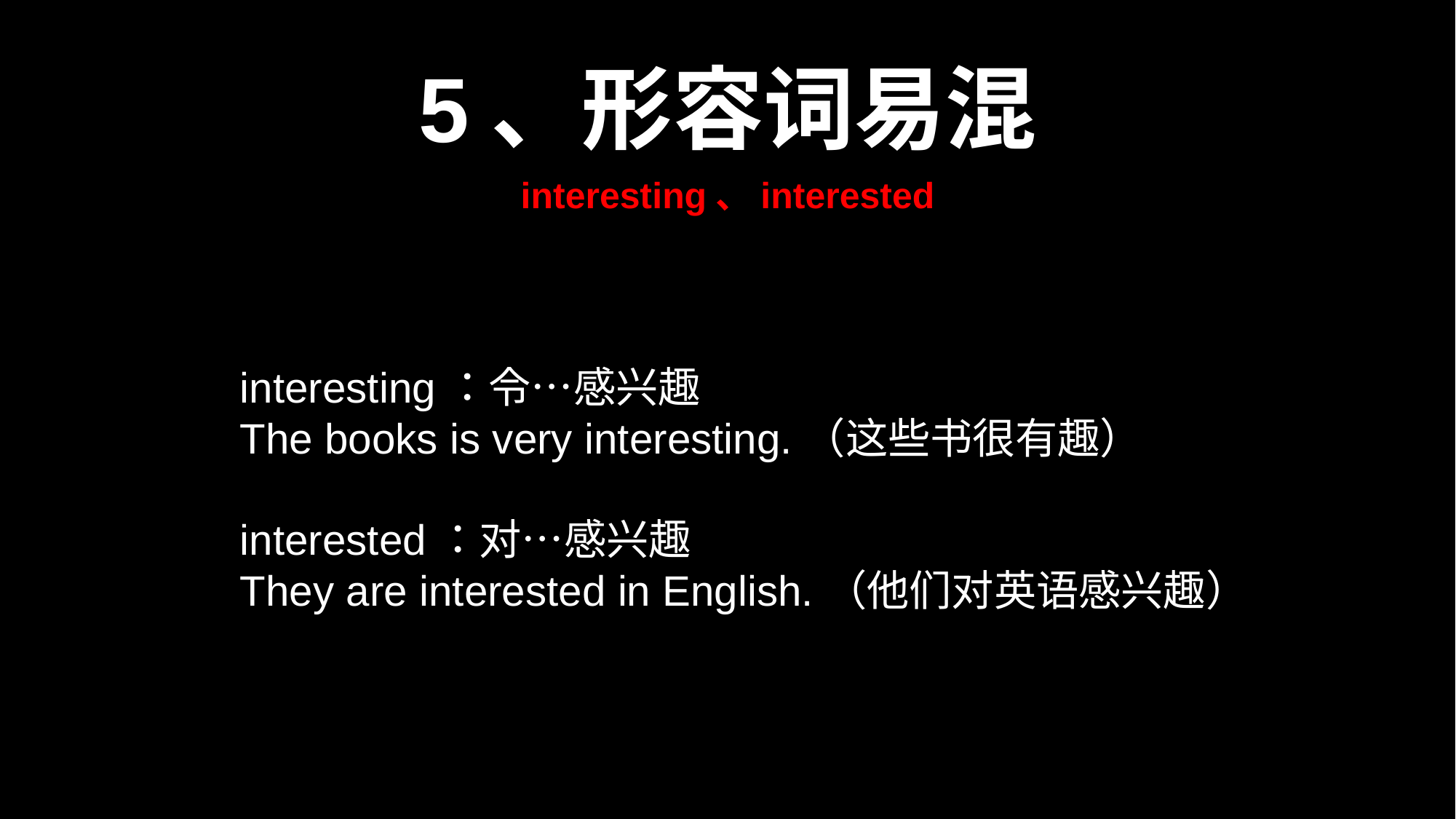

5、形容词易混
interesting、interested
interesting：令…感兴趣
The books is very interesting.（这些书很有趣）

interested：对…感兴趣
They are interested in English.（他们对英语感兴趣）